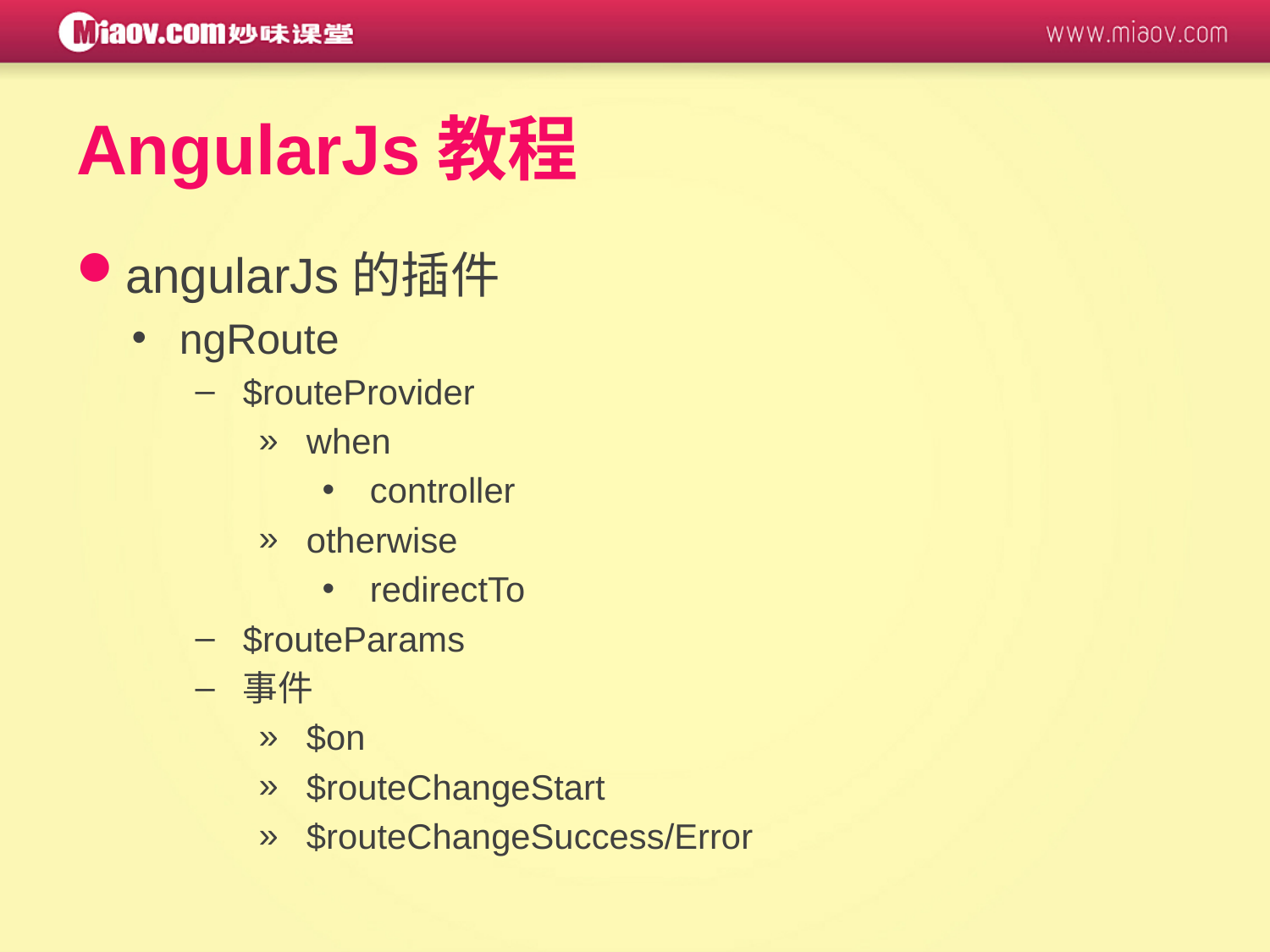

# AngularJs教程
angularJs的插件
ngRoute
$routeProvider
when
controller
otherwise
redirectTo
$routeParams
事件
$on
$routeChangeStart
$routeChangeSuccess/Error